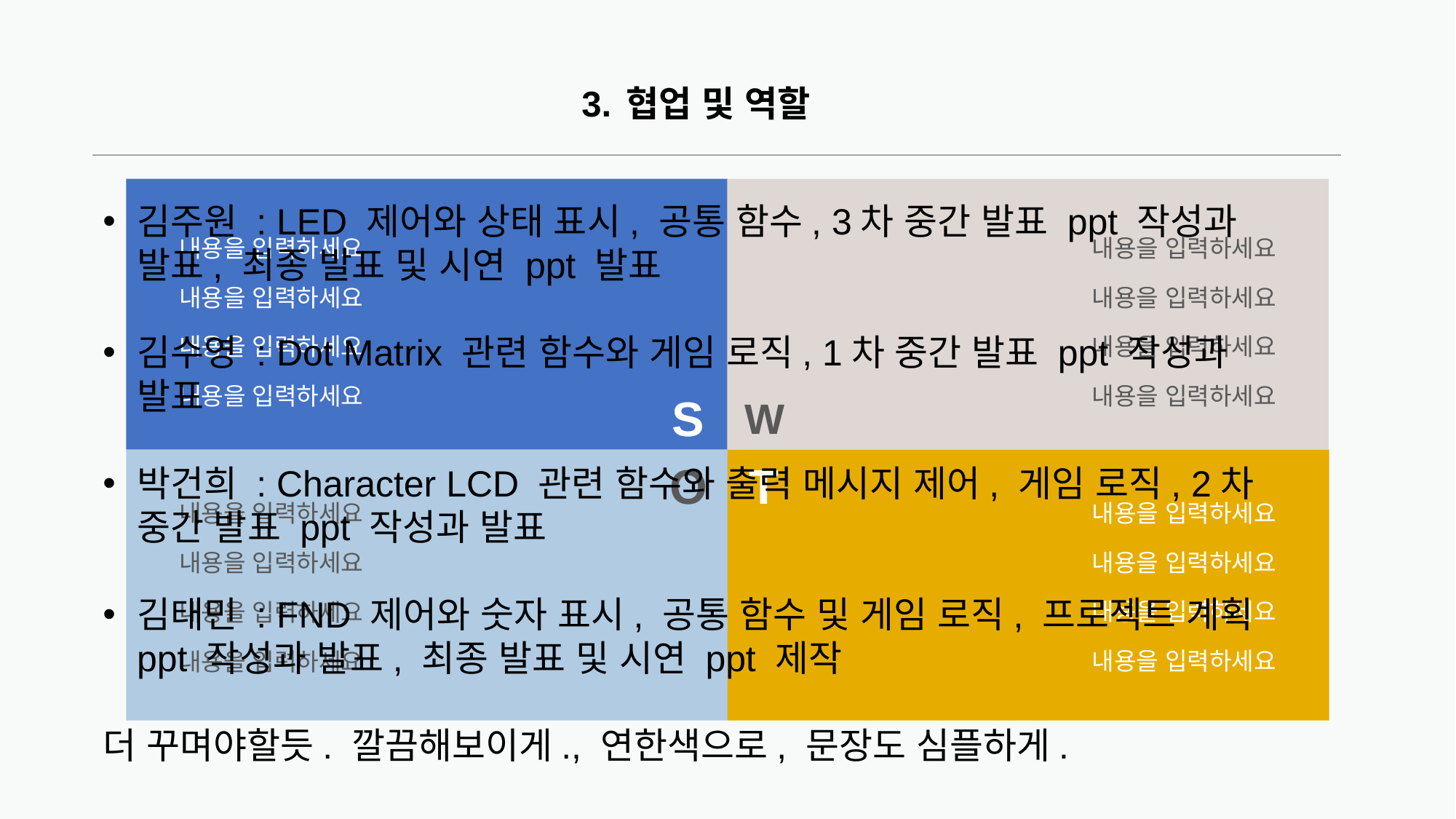

# 3. 협업 및 역할

김주원 : LED 제어와 상태 표시, 공통 함수, 3차 중간 발표 ppt 작성과 발표, 최종 발표 및 시연 ppt 발표

김수영 : Dot Matrix 관련 함수와 게임 로직, 1차 중간 발표 ppt 작성과 발표

박건희 : Character LCD 관련 함수와 출력 메시지 제어, 게임 로직, 2차 중간 발표 ppt 작성과 발표

김태민 : FND 제어와 숫자 표시, 공통 함수 및 게임 로직, 프로젝트 계획 ppt 작성과 발표, 최종 발표 및 시연 ppt 제작

더 꾸며야할듯. 깔끔해보이게., 연한색으로, 문장도 심플하게.
내용을 입력하세요
내용을 입력하세요
내용을 입력하세요
내용을 입력하세요
내용을 입력하세요
내용을 입력하세요
내용을 입력하세요
내용을 입력하세요
S
W

O
T
내용을 입력하세요
내용을 입력하세요
내용을 입력하세요
내용을 입력하세요
내용을 입력하세요
내용을 입력하세요
내용을 입력하세요
내용을 입력하세요